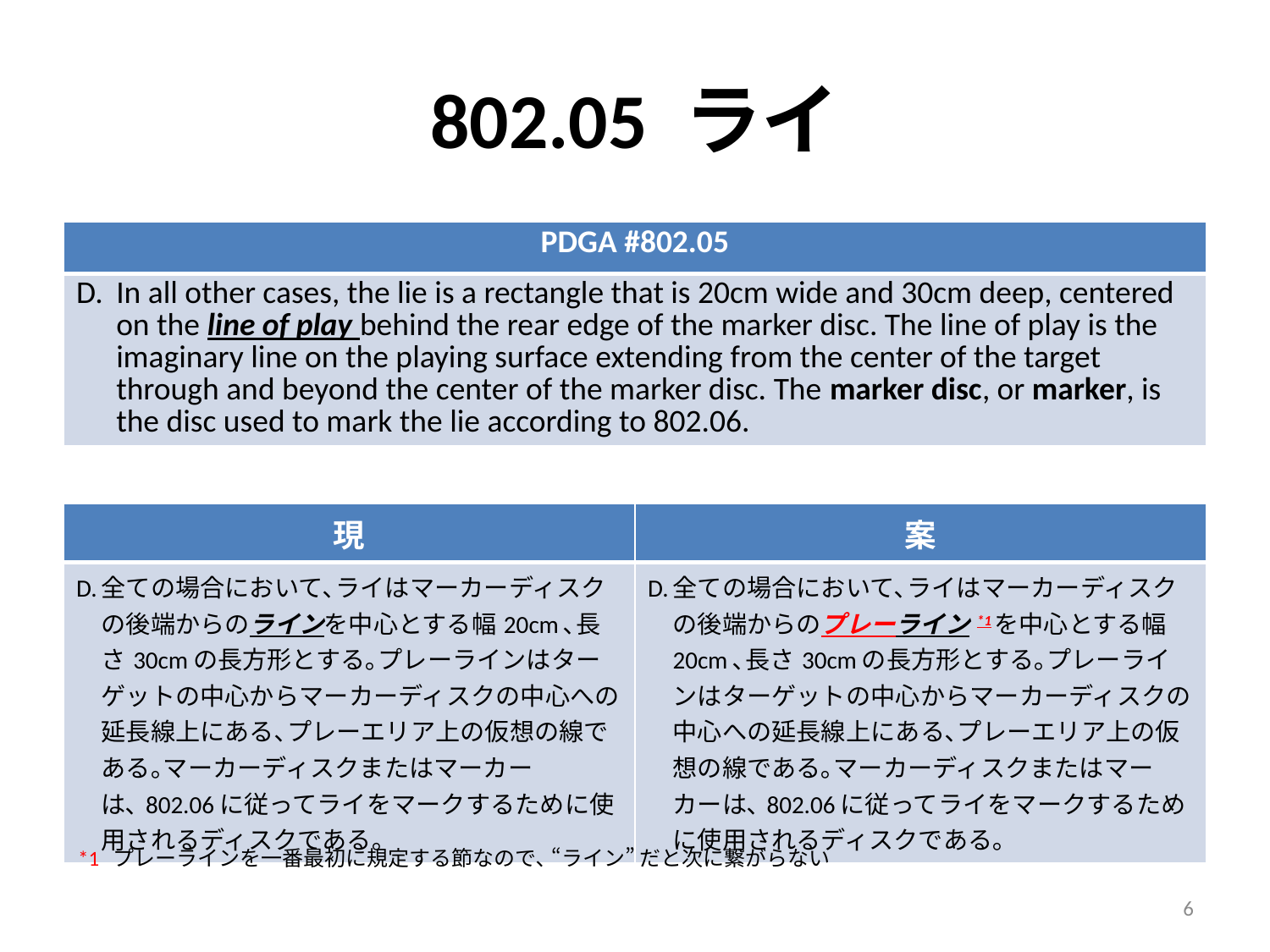

# 802.05 ライ
| PDGA #802.05 |
| --- |
| D. In all other cases, the lie is a rectangle that is 20cm wide and 30cm deep, centered on the line of play behind the rear edge of the marker disc. The line of play is the imaginary line on the playing surface extending from the center of the target through and beyond the center of the marker disc. The marker disc, or marker, is the disc used to mark the lie according to 802.06. |
| 現 | 案 |
| --- | --- |
| D. 全ての場合において､ライはマーカーディスクの後端からのラインを中心とする幅20cm､長さ30cmの長方形とする｡プレーラインはターゲットの中心からマーカーディスクの中心への延長線上にある､プレーエリア上の仮想の線である｡マーカーディスクまたはマーカーは､802.06に従ってライをマークするために使用されるディスクである｡ | D. 全ての場合において､ライはマーカーディスクの後端からのプレーライン\*1を中心とする幅20cm､長さ30cmの長方形とする｡プレーラインはターゲットの中心からマーカーディスクの中心への延長線上にある､プレーエリア上の仮想の線である｡マーカーディスクまたはマーカーは､802.06に従ってライをマークするために使用されるディスクである｡ |
*1	プレーラインを一番最初に規定する節なので､ “ライン” だと次に繋がらない
6